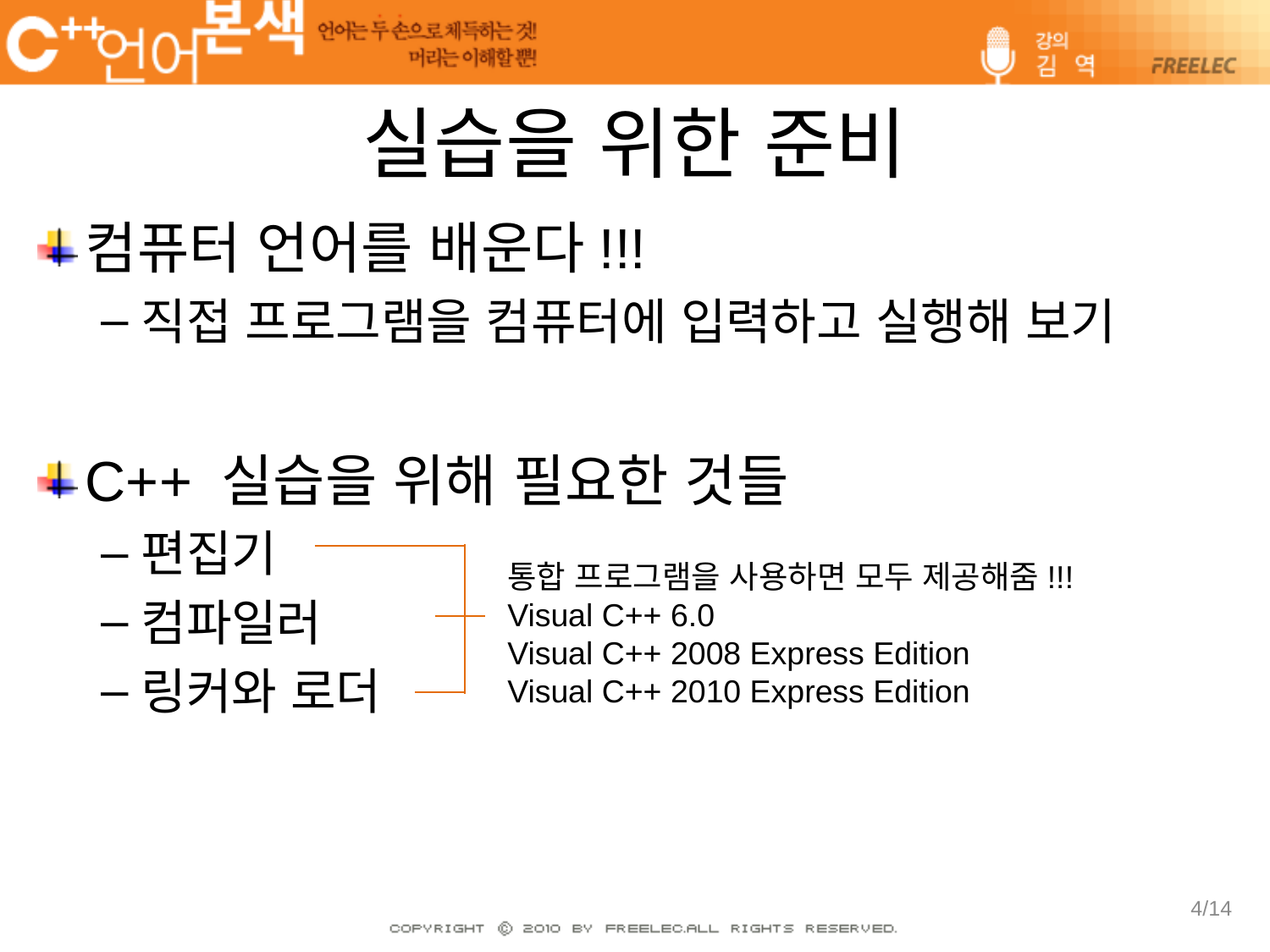

# 실습을 위한 준비
컴퓨터 언어를 배운다!!!
직접 프로그램을 컴퓨터에 입력하고 실행해 보기

C++ 실습을 위해 필요한 것들
편집기
컴파일러
링커와 로더
통합 프로그램을 사용하면 모두 제공해줌!!!
Visual C++ 6.0
Visual C++ 2008 Express Edition
Visual C++ 2010 Express Edition
4/14